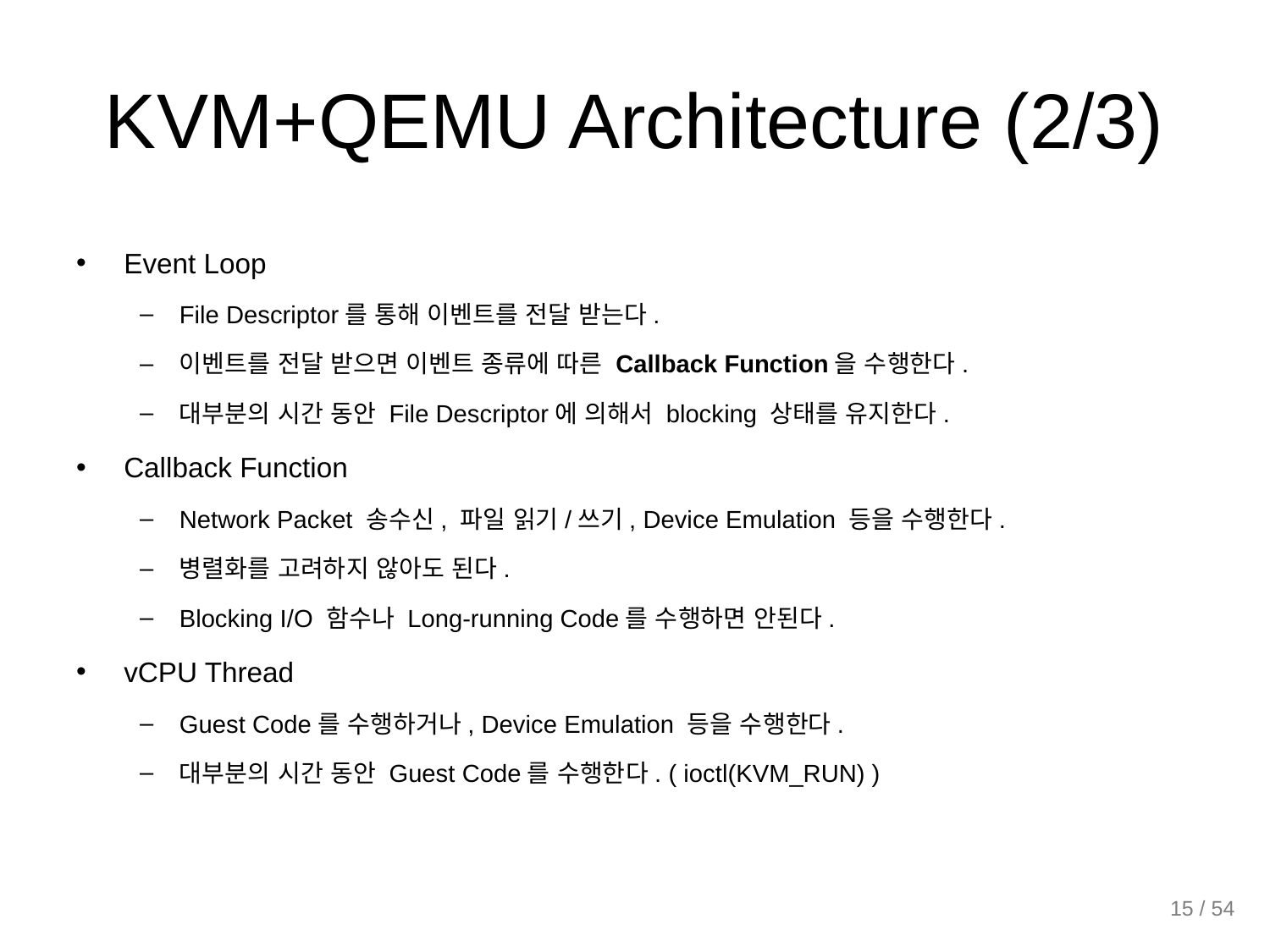

# KVM+QEMU Architecture (2/3)
Event Loop
File Descriptor를 통해 이벤트를 전달 받는다.
이벤트를 전달 받으면 이벤트 종류에 따른 Callback Function을 수행한다.
대부분의 시간 동안 File Descriptor에 의해서 blocking 상태를 유지한다.
Callback Function
Network Packet 송수신, 파일 읽기/쓰기, Device Emulation 등을 수행한다.
병렬화를 고려하지 않아도 된다.
Blocking I/O 함수나 Long-running Code를 수행하면 안된다.
vCPU Thread
Guest Code를 수행하거나, Device Emulation 등을 수행한다.
대부분의 시간 동안 Guest Code를 수행한다. ( ioctl(KVM_RUN) )

15